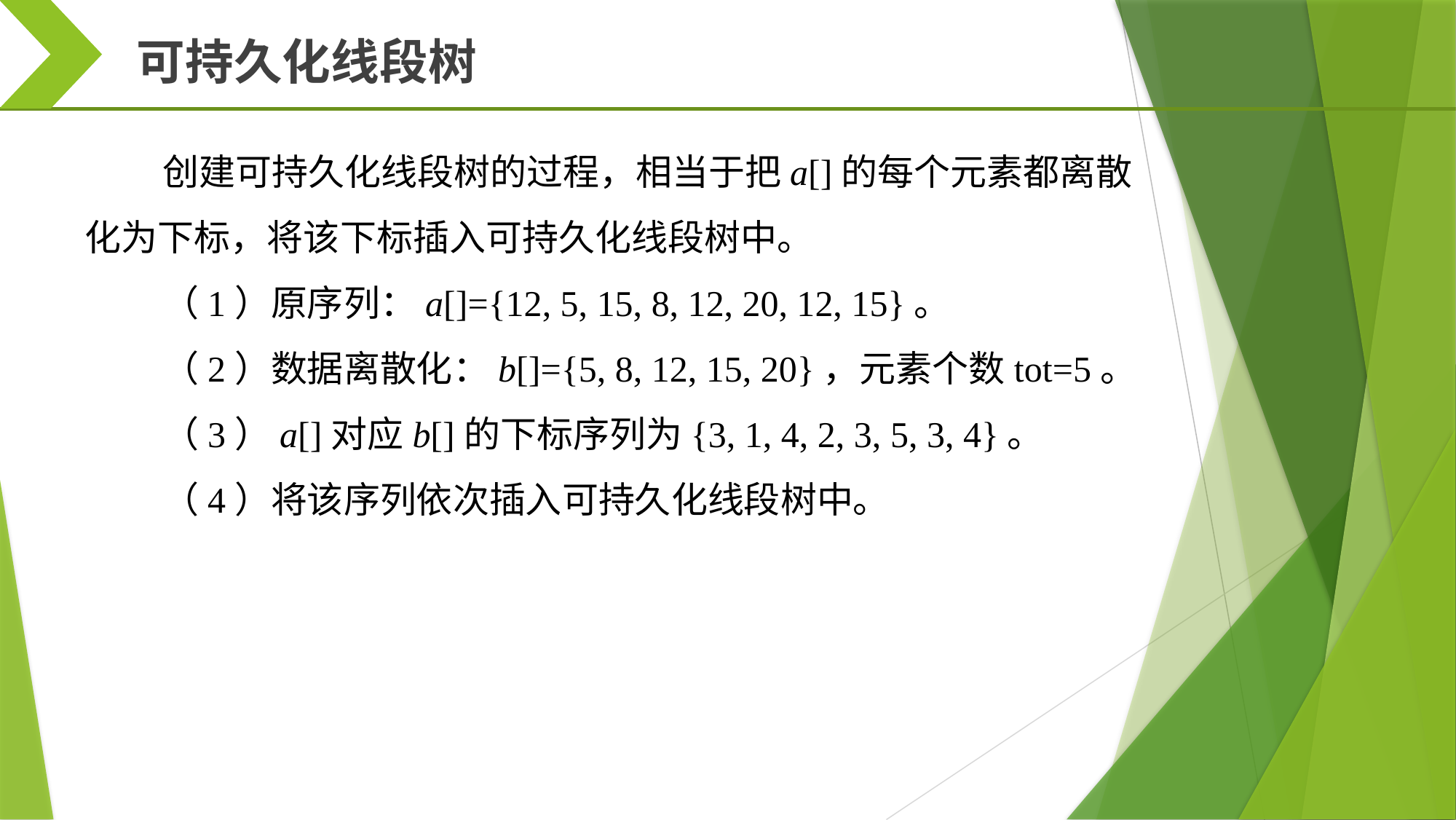

可持久化线段树
创建可持久化线段树的过程，相当于把a[]的每个元素都离散化为下标，将该下标插入可持久化线段树中。
（1）原序列：a[]={12, 5, 15, 8, 12, 20, 12, 15}。
（2）数据离散化：b[]={5, 8, 12, 15, 20}，元素个数tot=5。
（3）a[]对应b[]的下标序列为{3, 1, 4, 2, 3, 5, 3, 4}。
（4）将该序列依次插入可持久化线段树中。